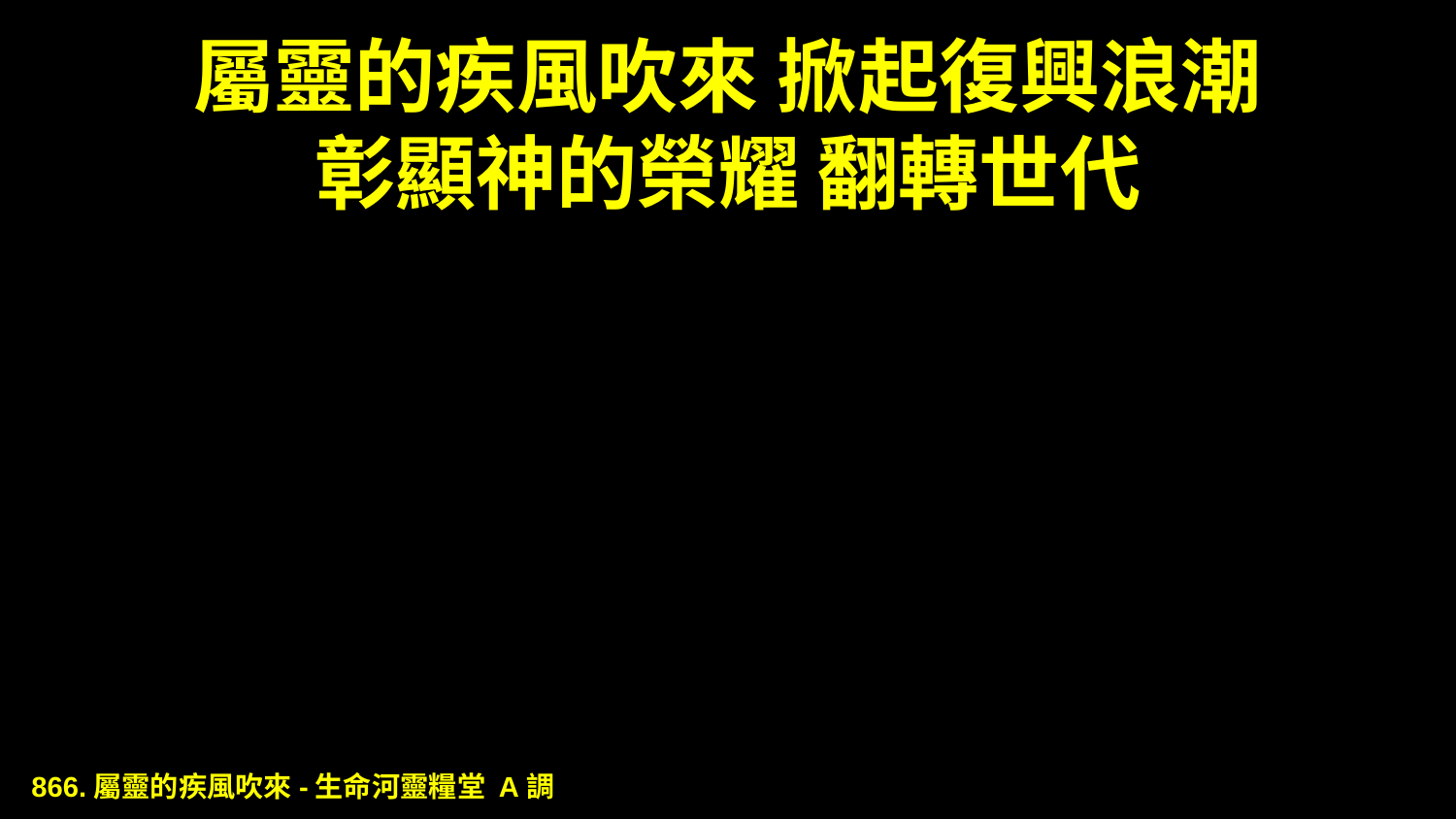

# 屬靈的疾風吹來 掀起復興浪潮 彰顯神的榮耀 翻轉世代
866.屬靈的疾風吹來-生命河靈糧堂 A調